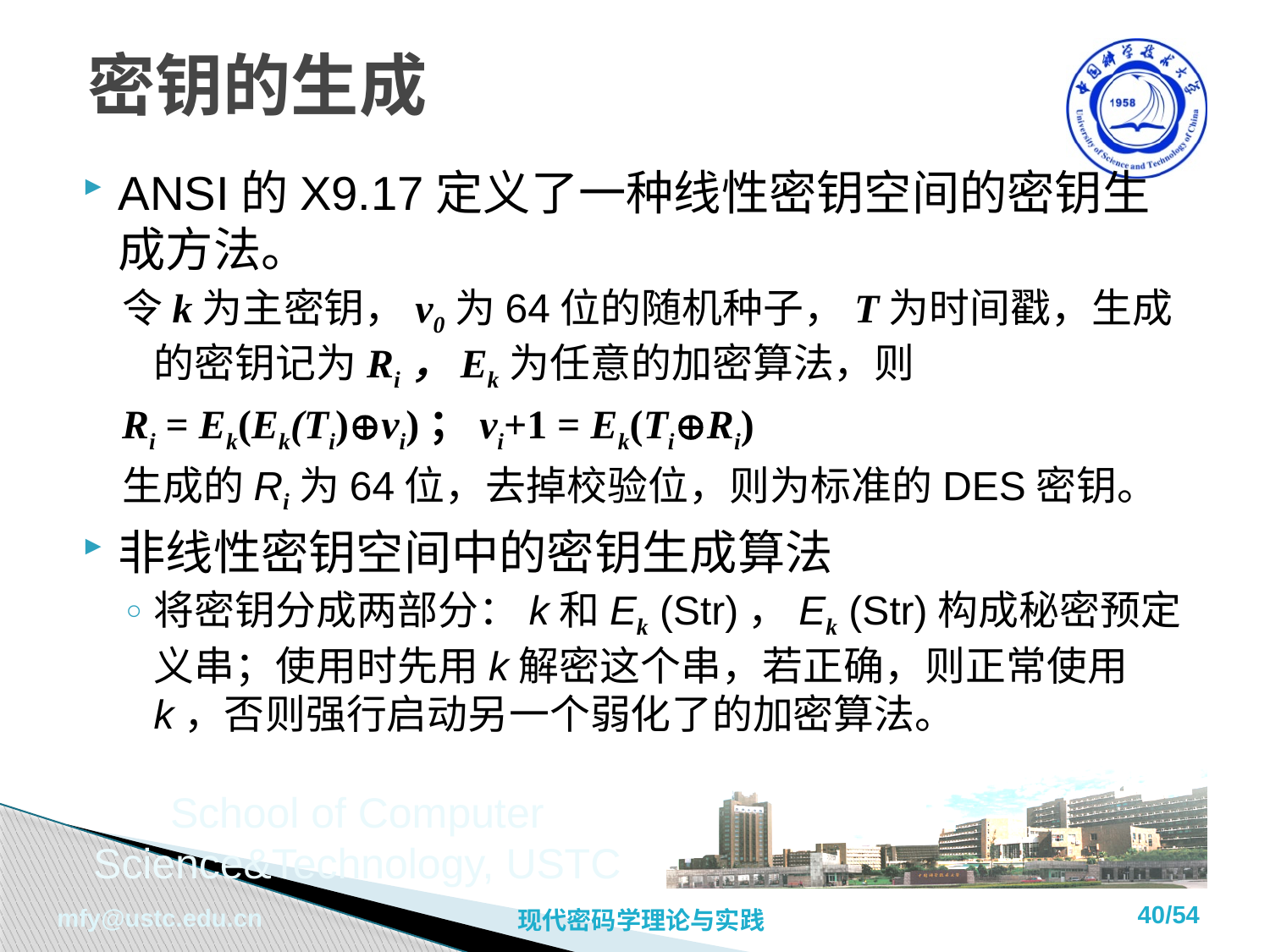

# 密钥的生成
ANSI的X9.17定义了一种线性密钥空间的密钥生成方法。
令k为主密钥，v0为64位的随机种子，T为时间戳，生成的密钥记为Ri，Ek为任意的加密算法，则
Ri = Ek(Ek(Ti)⊕vi)；vi+1 = Ek(Ti⊕Ri)
生成的Ri为64位，去掉校验位，则为标准的DES密钥。
非线性密钥空间中的密钥生成算法
将密钥分成两部分：k和Ek (Str)，Ek (Str)构成秘密预定义串；使用时先用k解密这个串，若正确，则正常使用k，否则强行启动另一个弱化了的加密算法。